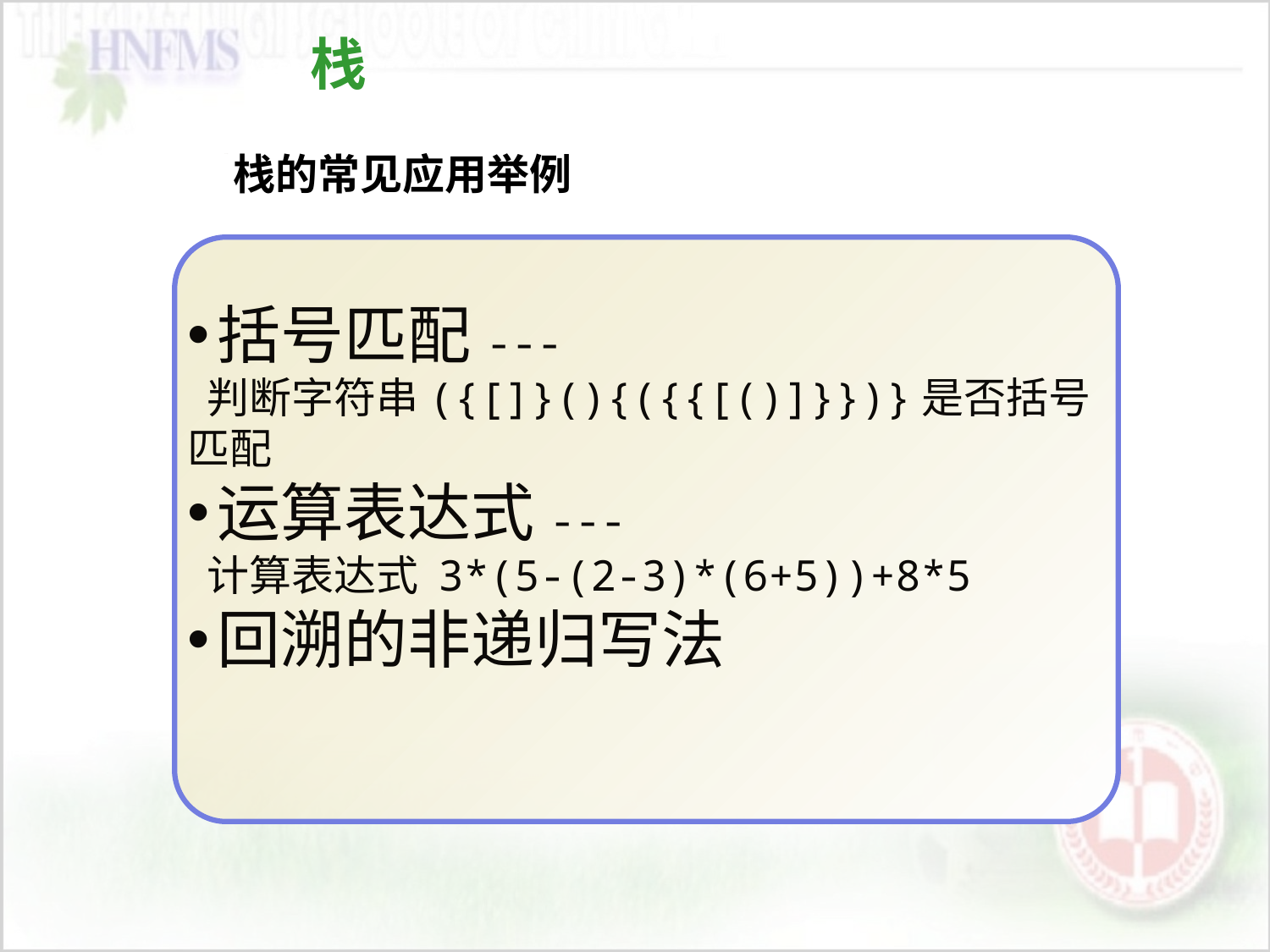

栈
栈的常见应用举例

括号匹配---
 判断字符串({[]}(){({{[()]}})}是否括号匹配
运算表达式---
 计算表达式 3*(5-(2-3)*(6+5))+8*5
回溯的非递归写法